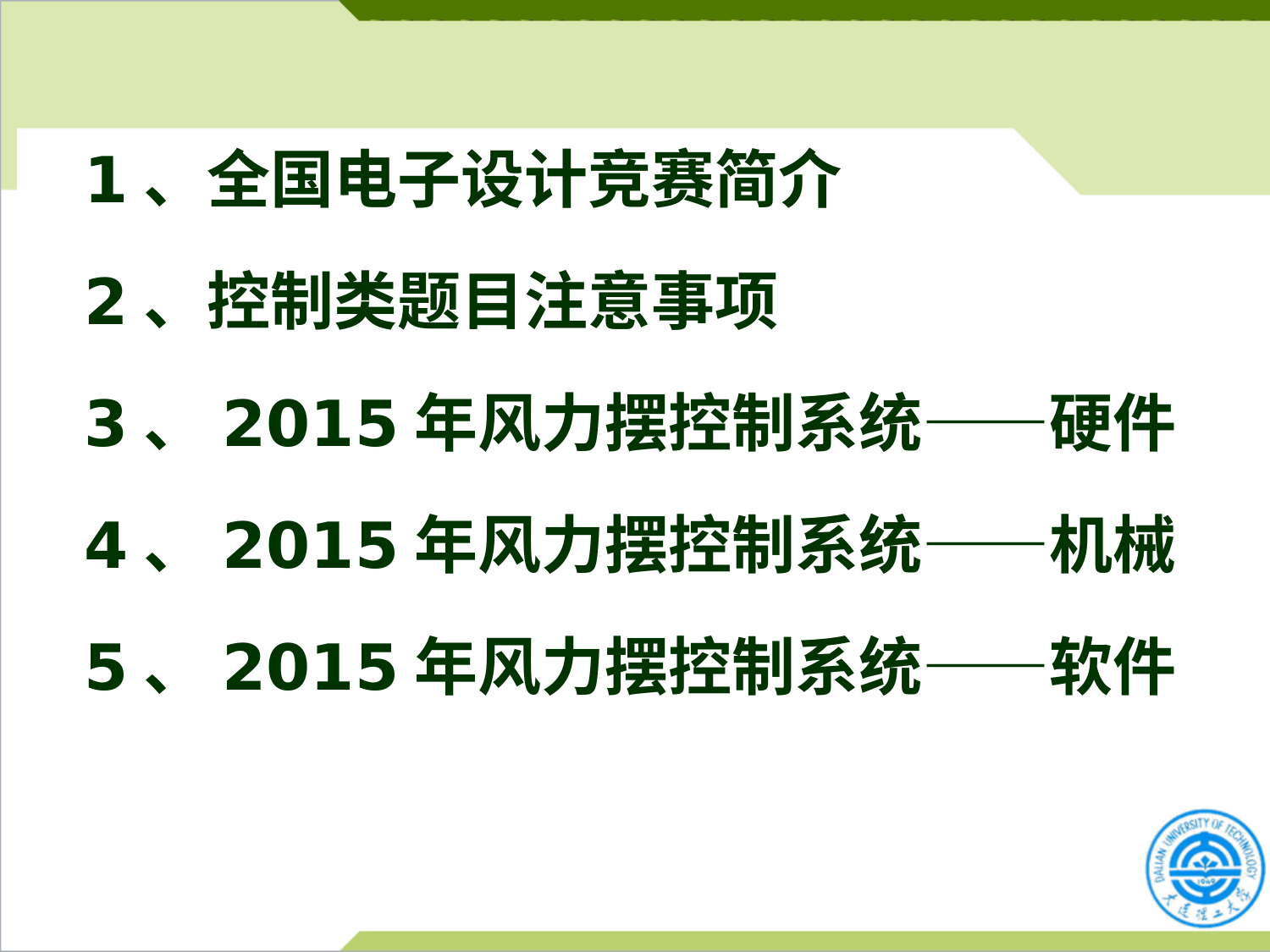

1、全国电子设计竞赛简介
2、控制类题目注意事项
3、2015年风力摆控制系统——硬件
4、2015年风力摆控制系统——机械
5、2015年风力摆控制系统——软件